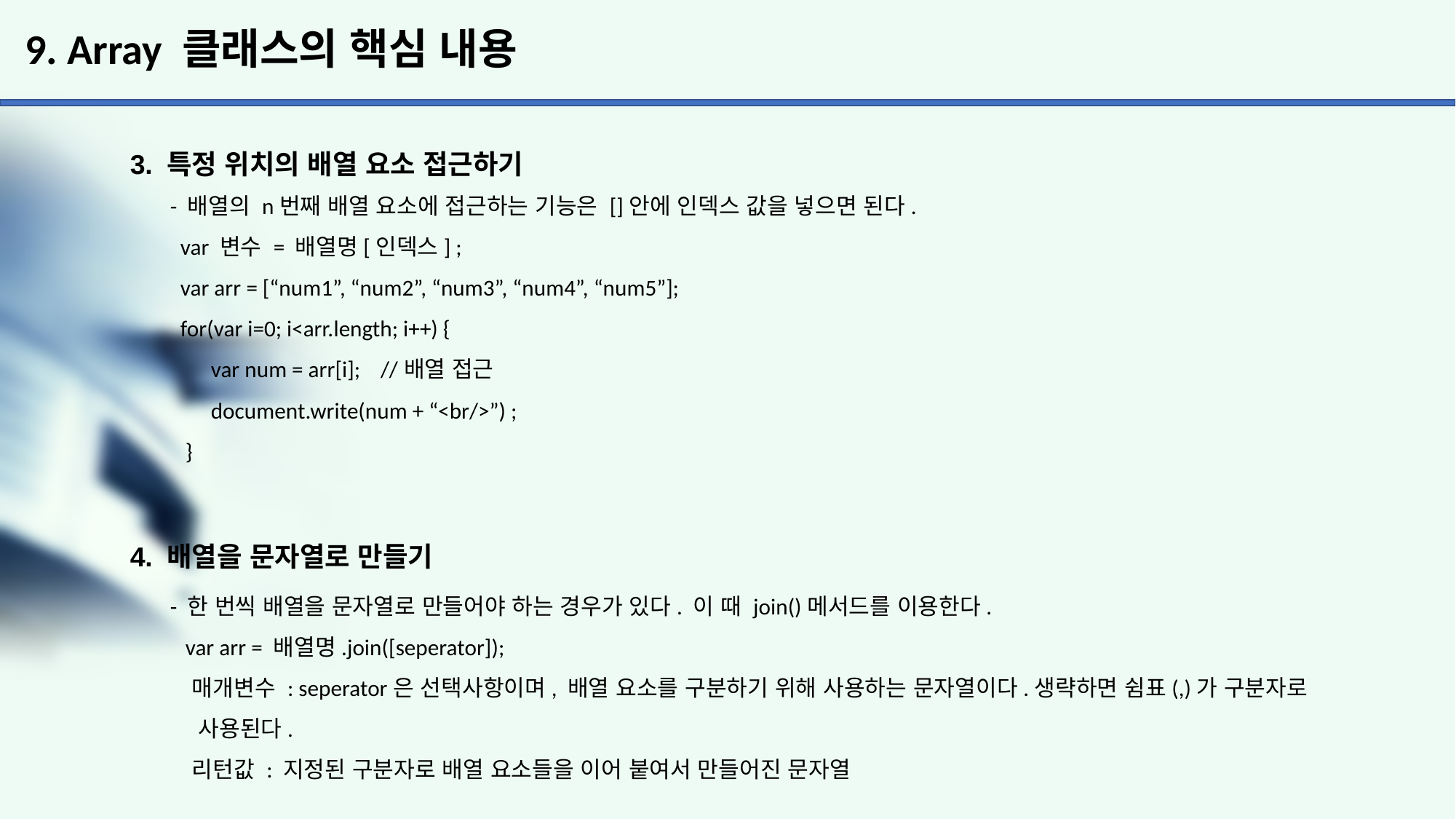

# 9. Array 클래스의 핵심 내용
3. 특정 위치의 배열 요소 접근하기
   - 배열의 n번째 배열 요소에 접근하는 기능은 []안에 인덱스 값을 넣으면 된다.
     var 변수 = 배열명[인덱스] ;
     var arr = [“num1”, “num2”, “num3”, “num4”, “num5”];
     for(var i=0; i<arr.length; i++) {
           var num = arr[i];    //배열 접근
           document.write(num + “<br/>”) ;
      }
4. 배열을 문자열로 만들기
   - 한 번씩 배열을 문자열로 만들어야 하는 경우가 있다. 이 때 join()메서드를 이용한다.
      var arr = 배열명.join([seperator]);
     매개변수 : seperator은 선택사항이며, 배열 요소를 구분하기 위해 사용하는 문자열이다.생략하면 쉼표(,)가 구분자로
      사용된다.
     리턴값 : 지정된 구분자로 배열 요소들을 이어 붙여서 만들어진 문자열